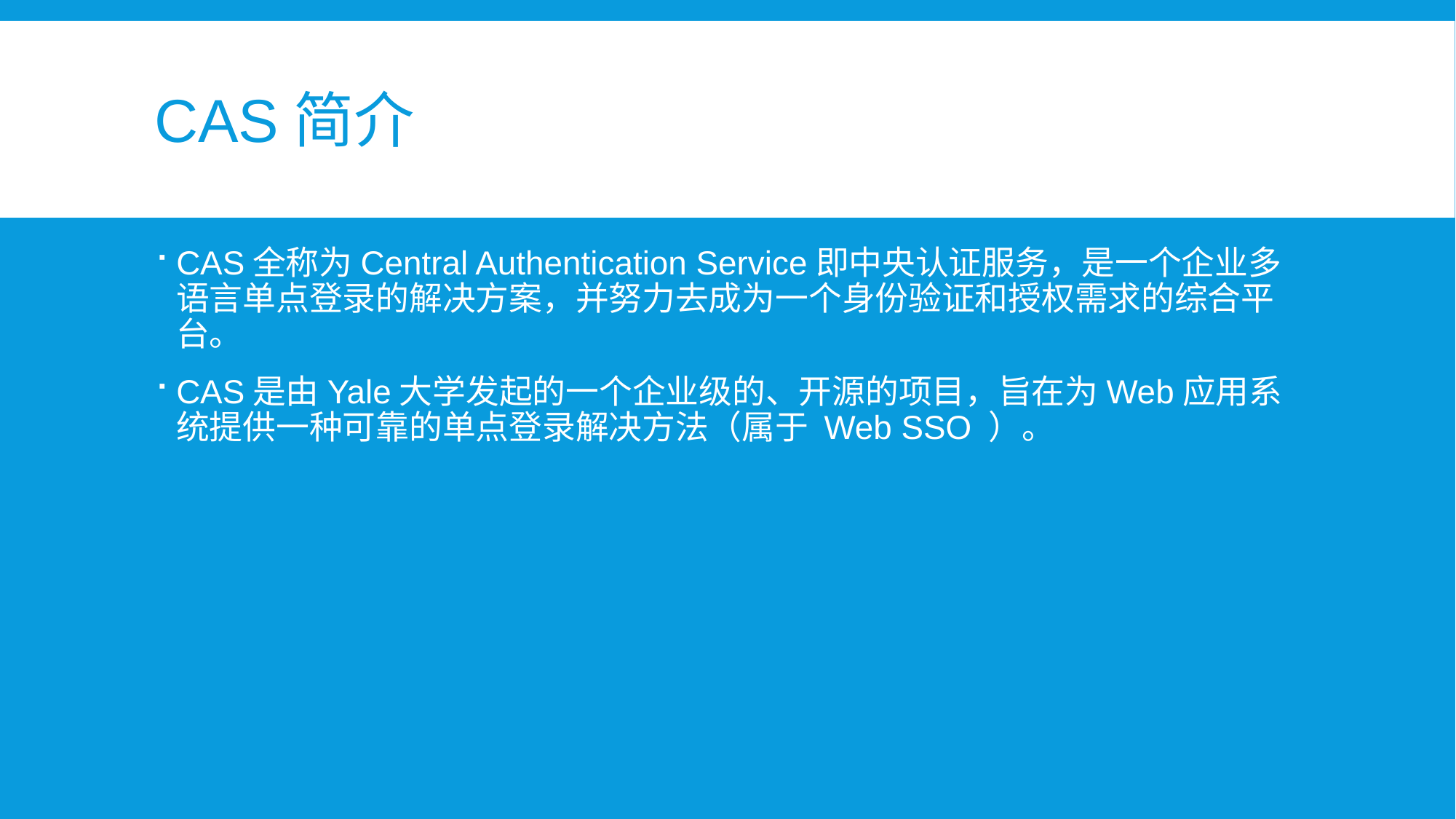

# CAS简介
CAS全称为Central Authentication Service即中央认证服务，是一个企业多语言单点登录的解决方案，并努力去成为一个身份验证和授权需求的综合平台。
CAS是由Yale大学发起的一个企业级的、开源的项目，旨在为Web应用系统提供一种可靠的单点登录解决方法（属于 Web SSO ）。